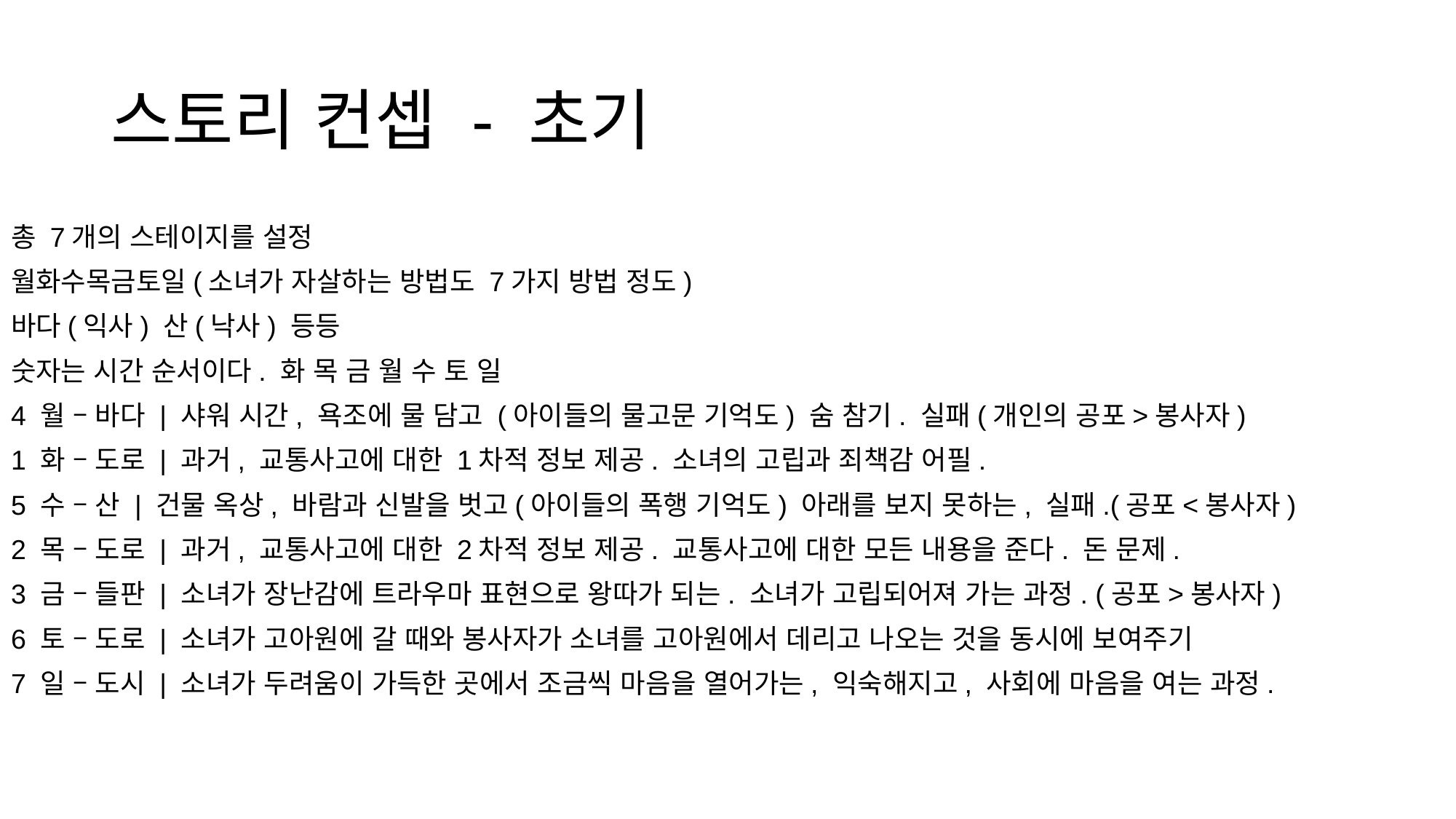

# 스토리 컨셉 - 초기
총 7개의 스테이지를 설정
월화수목금토일(소녀가 자살하는 방법도 7가지 방법 정도)
바다(익사) 산(낙사) 등등
숫자는 시간 순서이다. 화 목 금 월 수 토 일
4 월 – 바다 | 샤워 시간, 욕조에 물 담고 (아이들의 물고문 기억도) 숨 참기. 실패(개인의 공포>봉사자)
1 화 – 도로 | 과거, 교통사고에 대한 1차적 정보 제공. 소녀의 고립과 죄책감 어필.
5 수 – 산 | 건물 옥상, 바람과 신발을 벗고(아이들의 폭행 기억도) 아래를 보지 못하는, 실패.(공포<봉사자)
2 목 – 도로 | 과거, 교통사고에 대한 2차적 정보 제공. 교통사고에 대한 모든 내용을 준다. 돈 문제.
3 금 – 들판 | 소녀가 장난감에 트라우마 표현으로 왕따가 되는. 소녀가 고립되어져 가는 과정. (공포>봉사자)
6 토 – 도로 | 소녀가 고아원에 갈 때와 봉사자가 소녀를 고아원에서 데리고 나오는 것을 동시에 보여주기
7 일 – 도시 | 소녀가 두려움이 가득한 곳에서 조금씩 마음을 열어가는, 익숙해지고, 사회에 마음을 여는 과정.